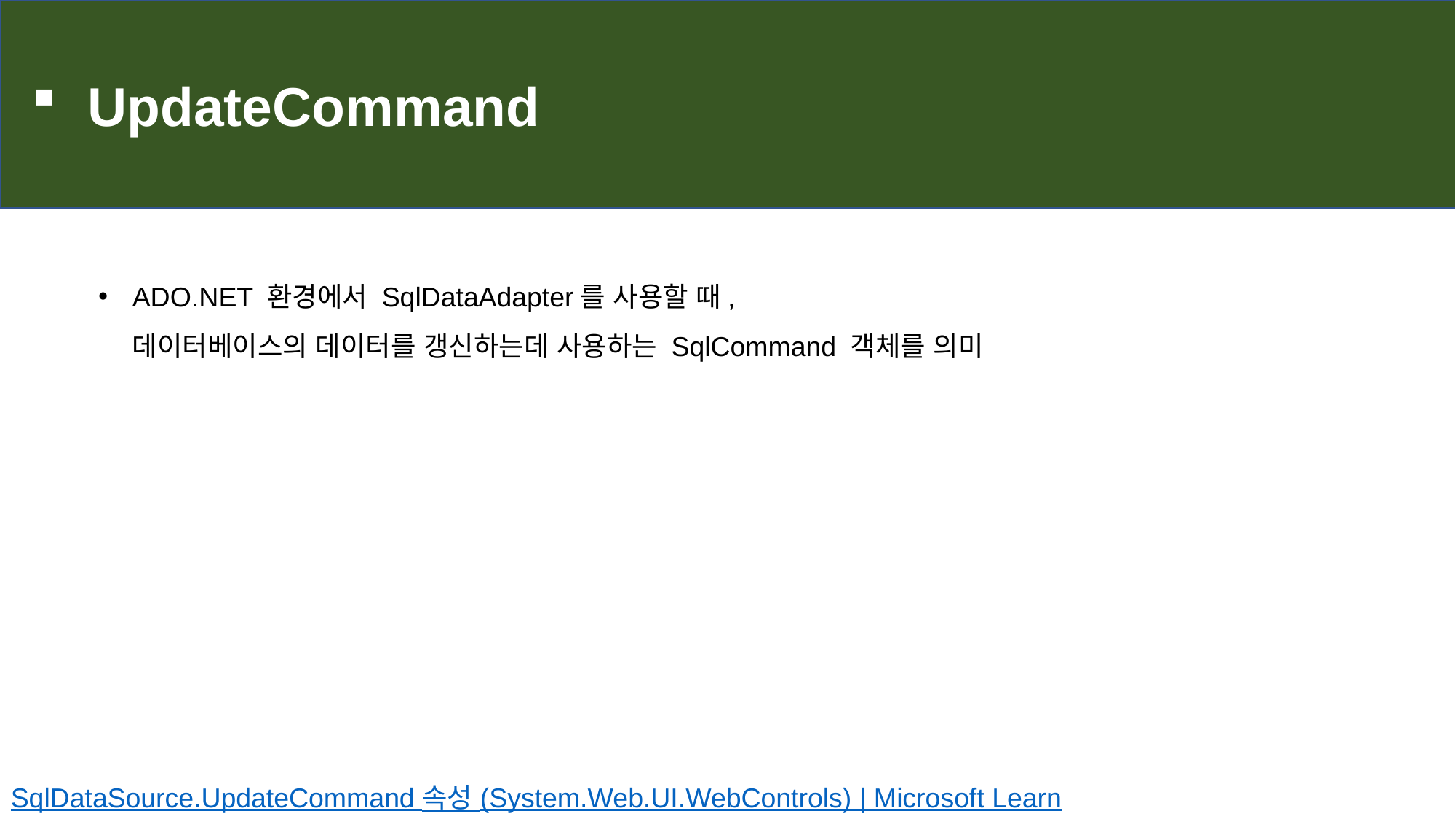

UpdateCommand
ADO.NET 환경에서 SqlDataAdapter를 사용할 때,
데이터베이스의 데이터를 갱신하는데 사용하는 SqlCommand 객체를 의미
SqlDataSource.UpdateCommand 속성 (System.Web.UI.WebControls) | Microsoft Learn